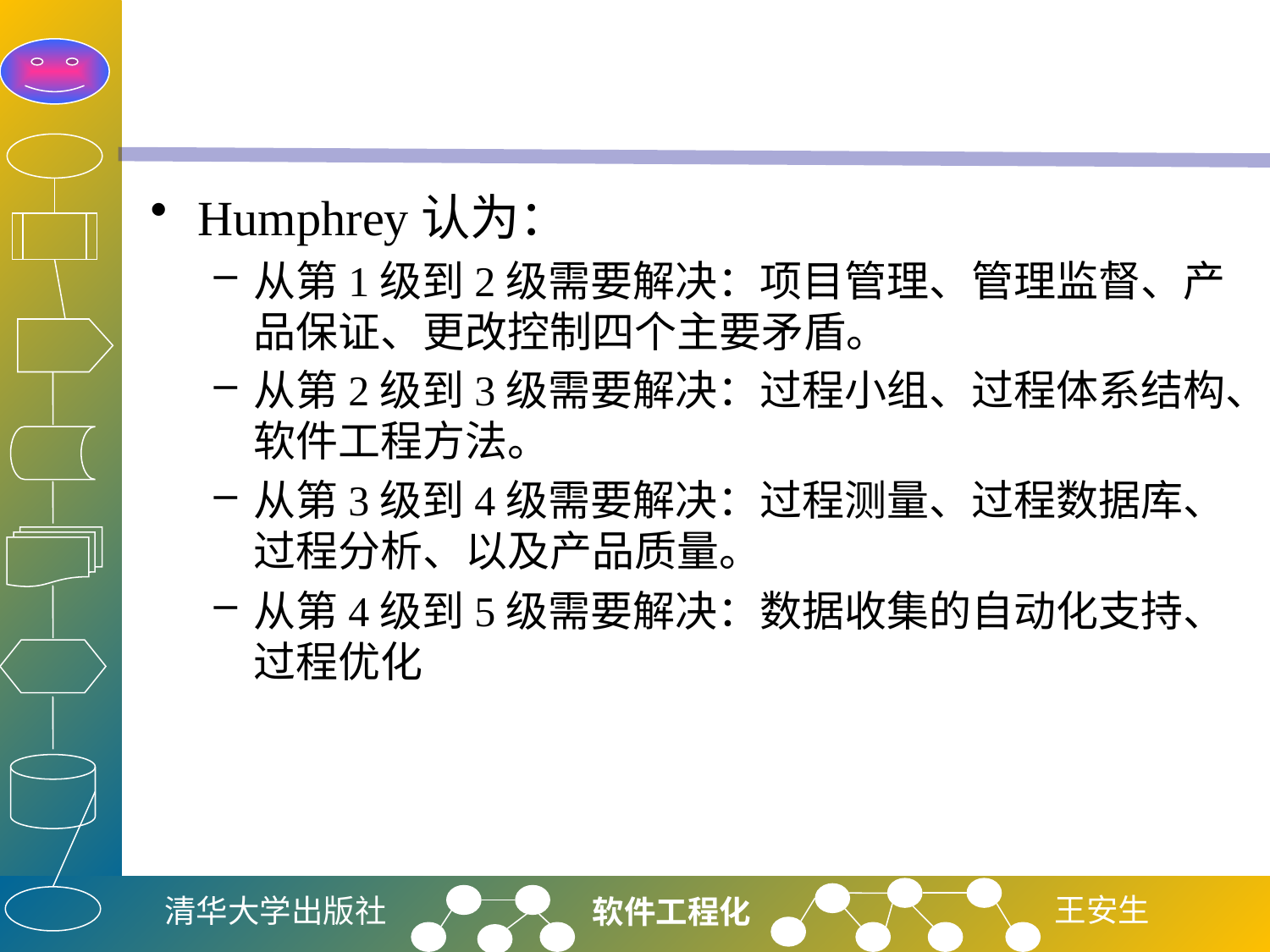

#
Humphrey认为：
从第1级到2级需要解决：项目管理、管理监督、产品保证、更改控制四个主要矛盾。
从第2级到3级需要解决：过程小组、过程体系结构、软件工程方法。
从第3级到4级需要解决：过程测量、过程数据库、过程分析、以及产品质量。
从第4级到5级需要解决：数据收集的自动化支持、过程优化